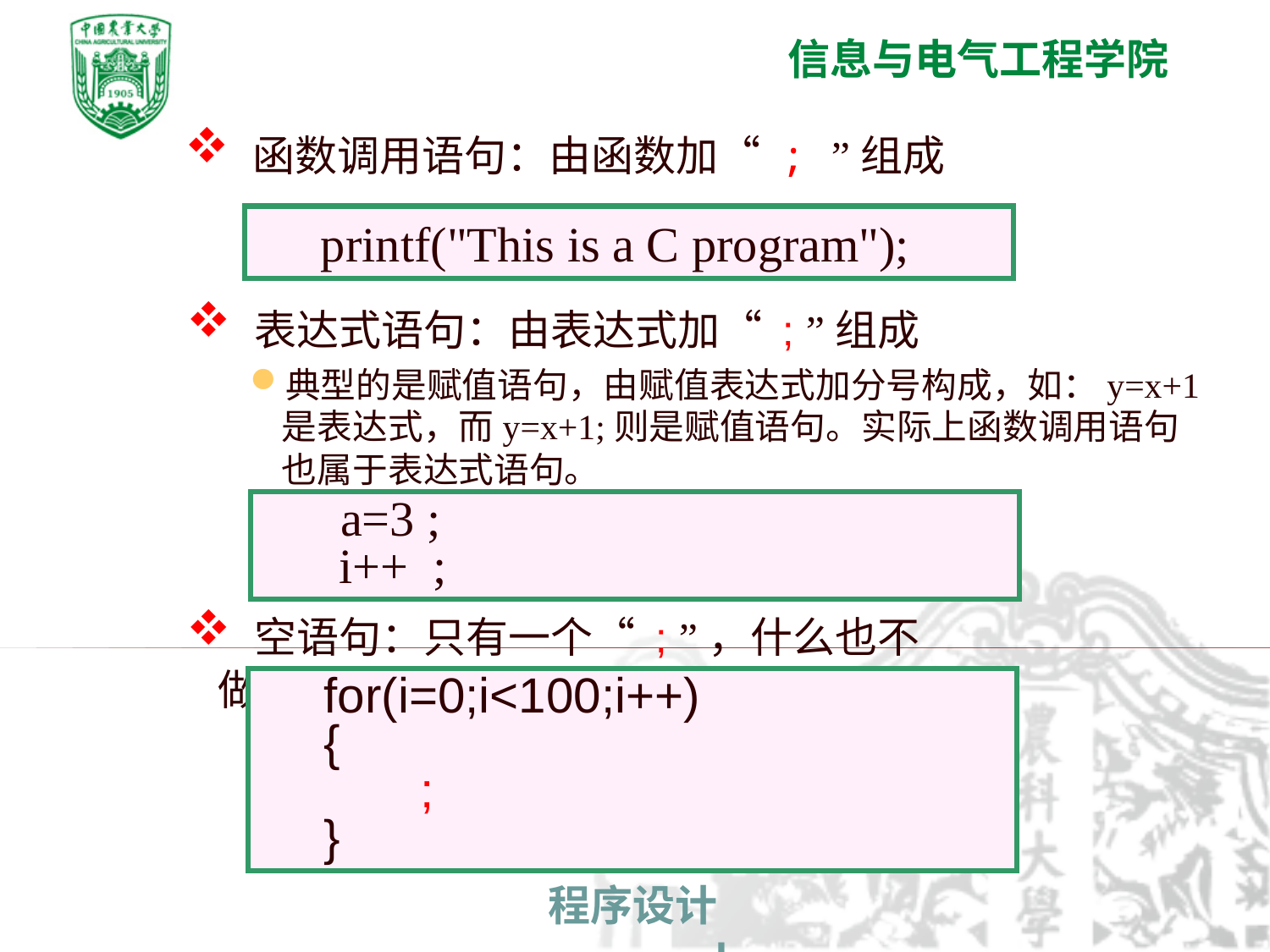

函数调用语句：由函数加“ ; ”组成
printf("This is a C program");
 表达式语句：由表达式加“ ; ”组成
典型的是赋值语句，由赋值表达式加分号构成，如：y=x+1是表达式，而y=x+1;则是赋值语句。实际上函数调用语句也属于表达式语句。
 a=3 ;
 i++  ;
 空语句：只有一个“ ; ”，什么也不做
for(i=0;i<100;i++)
{
       ;
}